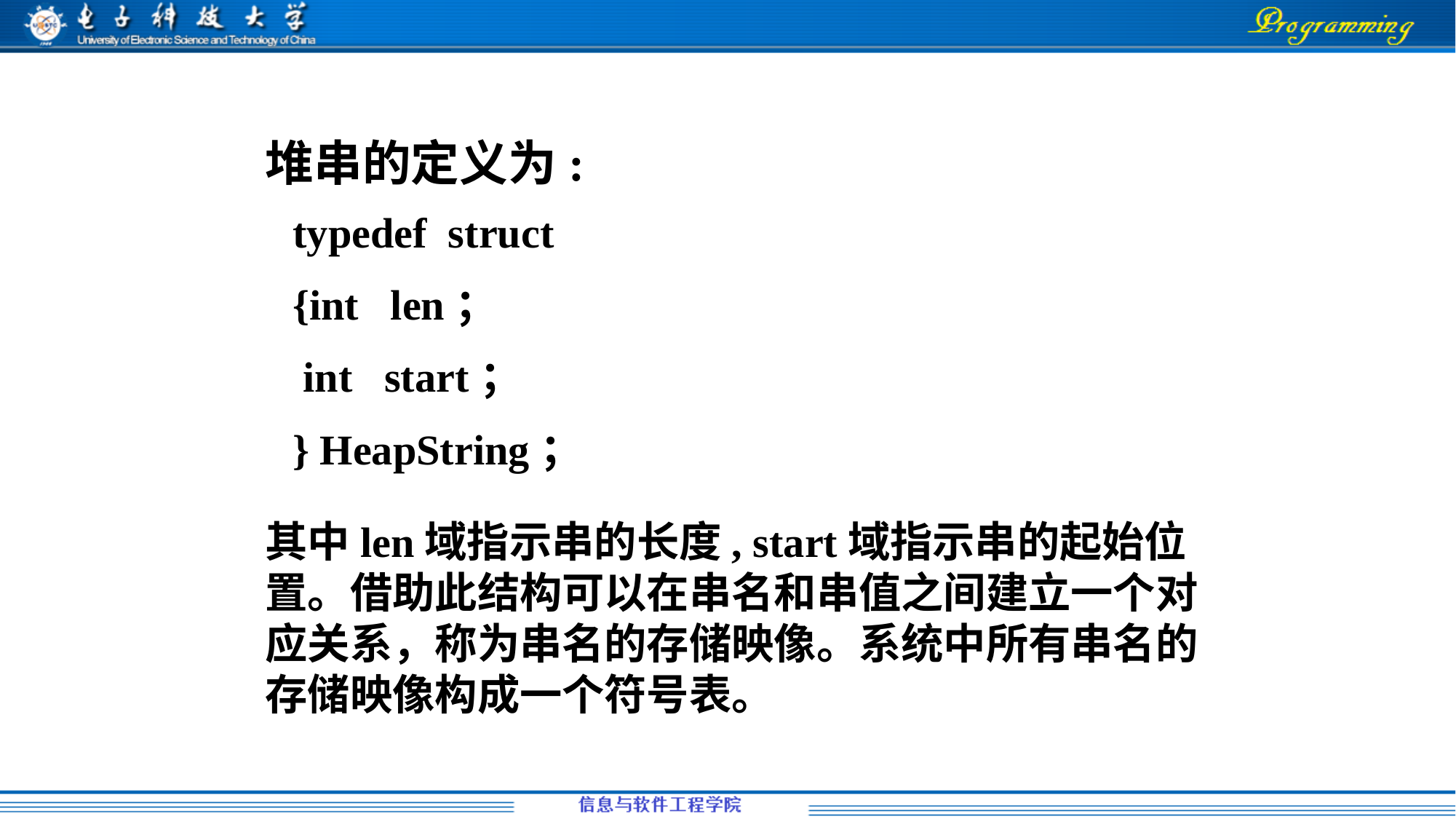

堆串的定义为:
typedef  struct
{int   len；
 int   start；
} HeapString；
其中len域指示串的长度, start域指示串的起始位置。借助此结构可以在串名和串值之间建立一个对应关系，称为串名的存储映像。系统中所有串名的存储映像构成一个符号表。